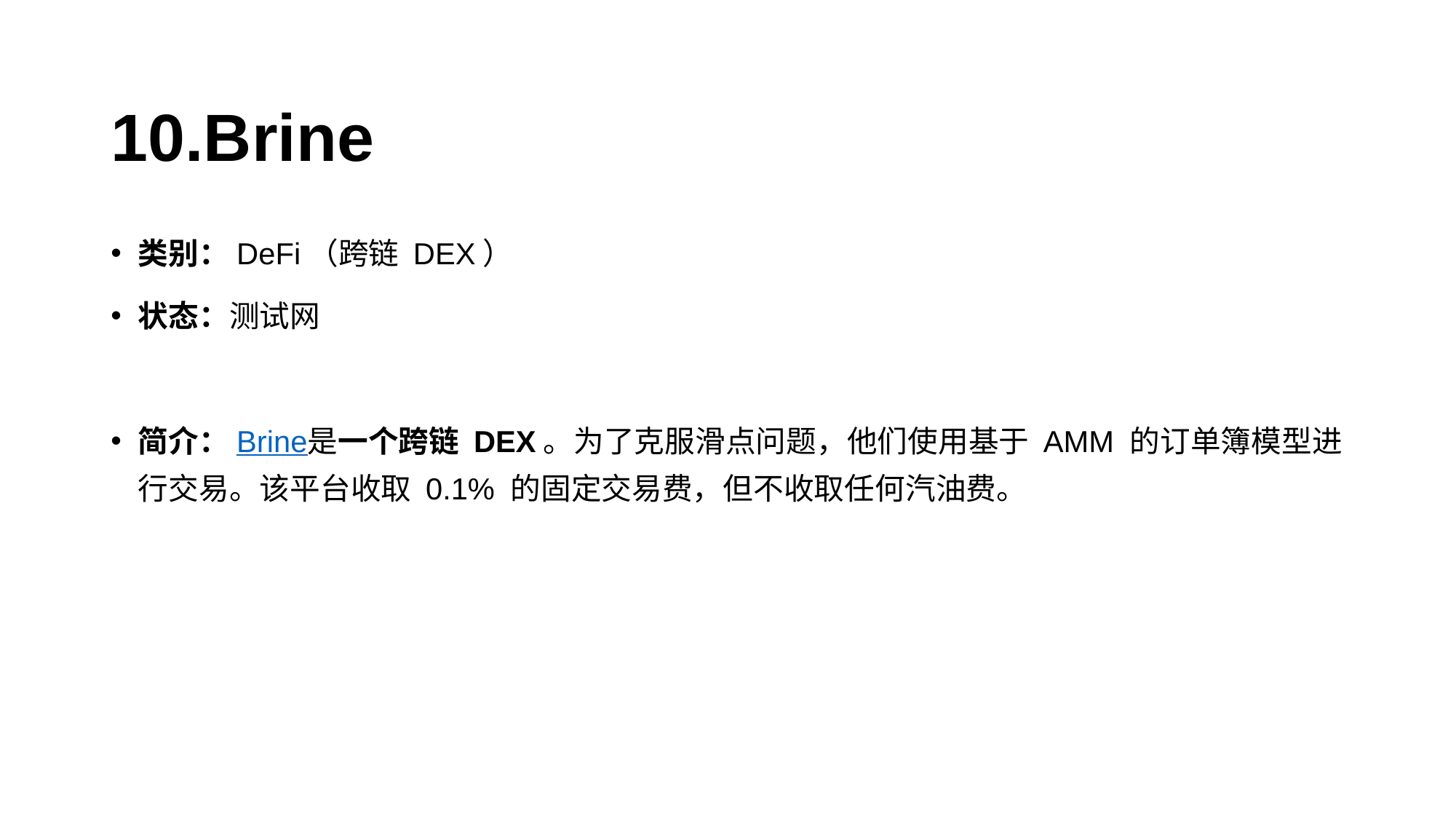

# 10.Brine
类别：DeFi（跨链 DEX）
状态：测试网

简介：Brine是一个跨链 DEX。为了克服滑点问题，他们使用基于 AMM 的订单簿模型进行交易。该平台收取 0.1% 的固定交易费，但不收取任何汽油费。